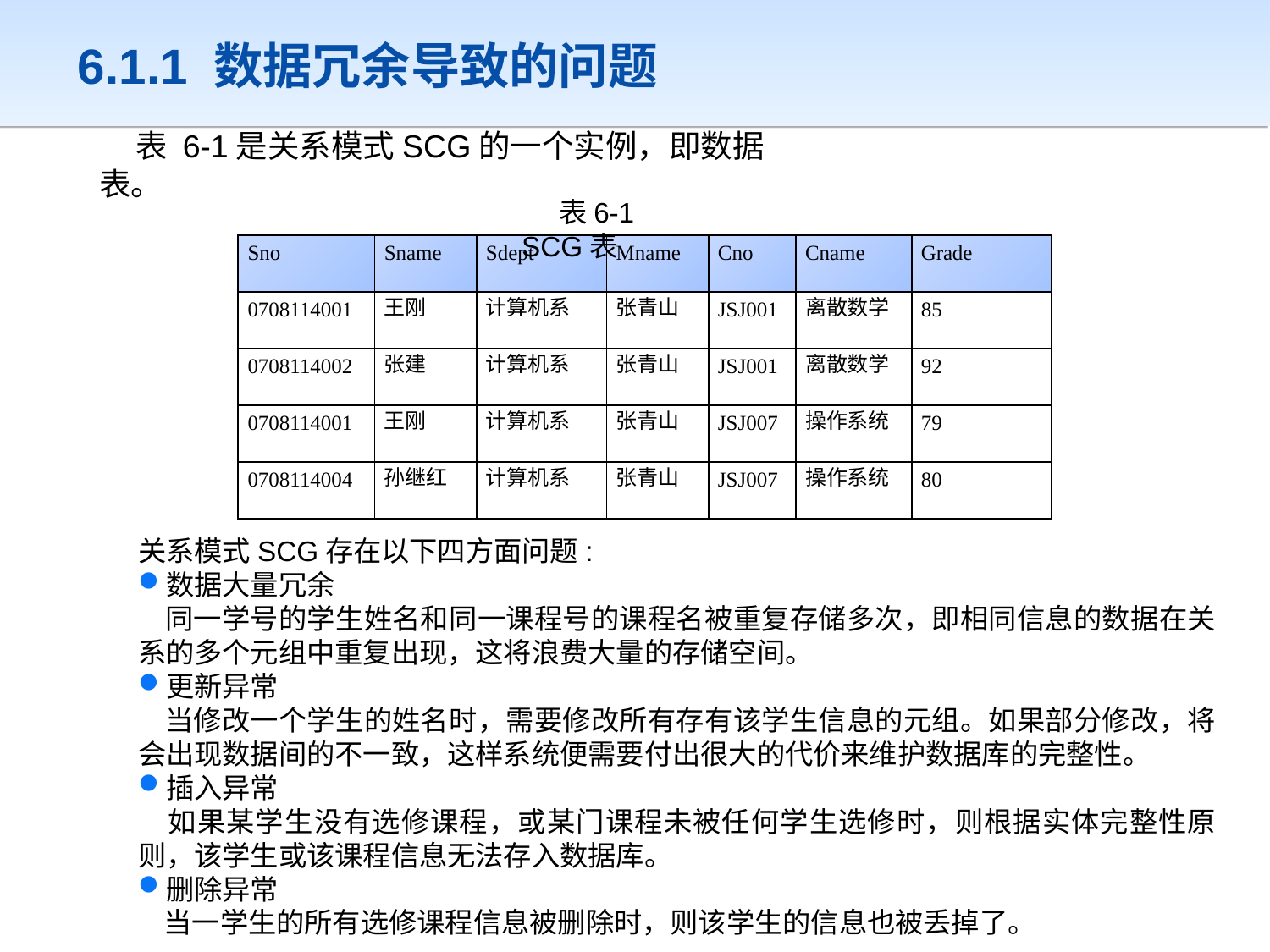

# 6.1.1 数据冗余导致的问题
表 6-1是关系模式SCG的一个实例，即数据表。
表6-1  SCG表
| Sno | Sname | Sdept | Mname | Cno | Cname | Grade |
| --- | --- | --- | --- | --- | --- | --- |
| 0708114001 | 王刚 | 计算机系 | 张青山 | JSJ001 | 离散数学 | 85 |
| 0708114002 | 张建 | 计算机系 | 张青山 | JSJ001 | 离散数学 | 92 |
| 0708114001 | 王刚 | 计算机系 | 张青山 | JSJ007 | 操作系统 | 79 |
| 0708114004 | 孙继红 | 计算机系 | 张青山 | JSJ007 | 操作系统 | 80 |

关系模式SCG存在以下四方面问题:
数据大量冗余
   同一学号的学生姓名和同一课程号的课程名被重复存储多次，即相同信息的数据在关系的多个元组中重复出现，这将浪费大量的存储空间。
更新异常
   当修改一个学生的姓名时，需要修改所有存有该学生信息的元组。如果部分修改，将会出现数据间的不一致，这样系统便需要付出很大的代价来维护数据库的完整性。
插入异常
   如果某学生没有选修课程，或某门课程未被任何学生选修时，则根据实体完整性原则，该学生或该课程信息无法存入数据库。
删除异常
   当一学生的所有选修课程信息被删除时，则该学生的信息也被丢掉了。